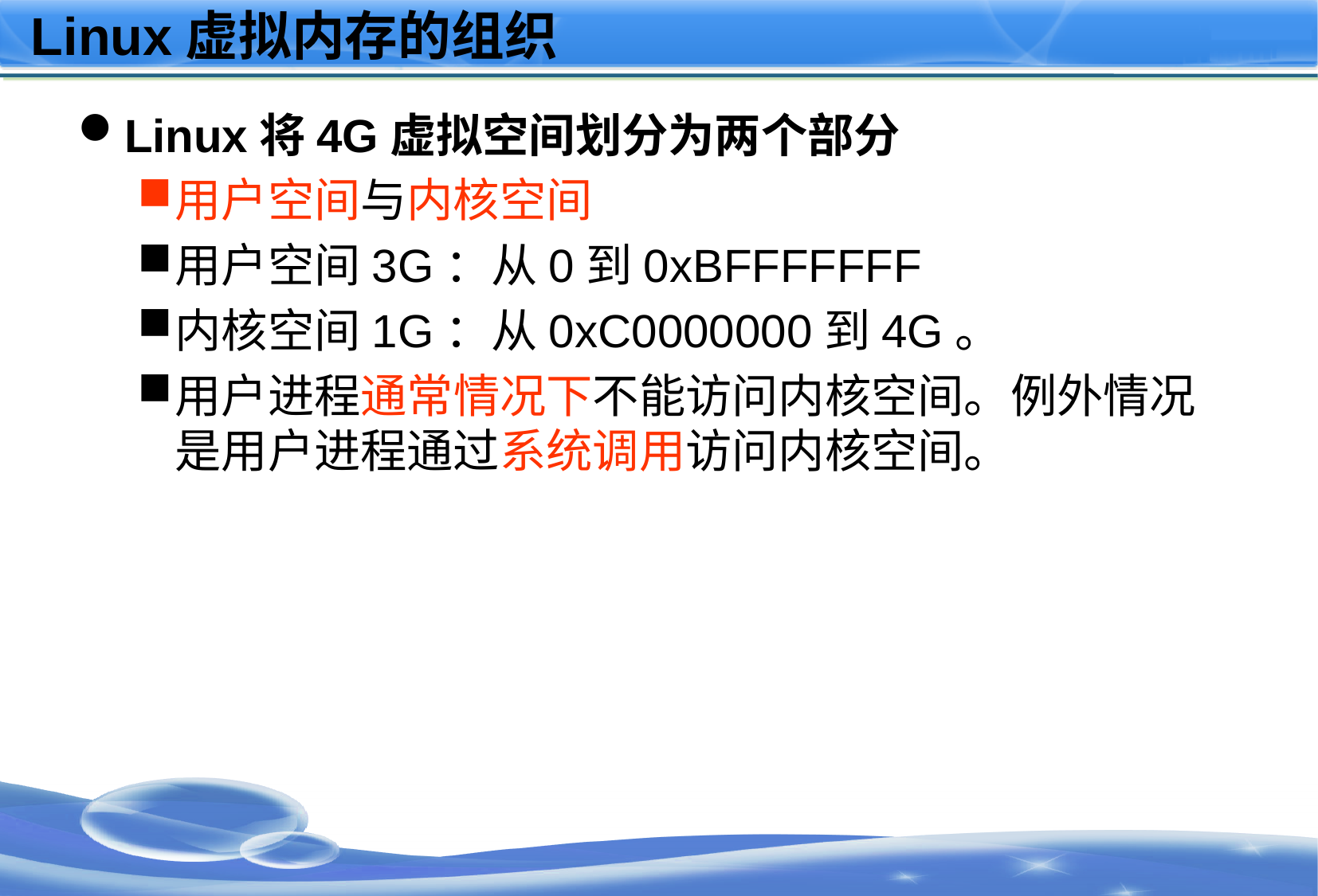

# Linux虚拟内存的组织
Linux将4G虚拟空间划分为两个部分
用户空间与内核空间
用户空间3G：从0到0xBFFFFFFF
内核空间1G：从0xC0000000到4G。
用户进程通常情况下不能访问内核空间。例外情况是用户进程通过系统调用访问内核空间。